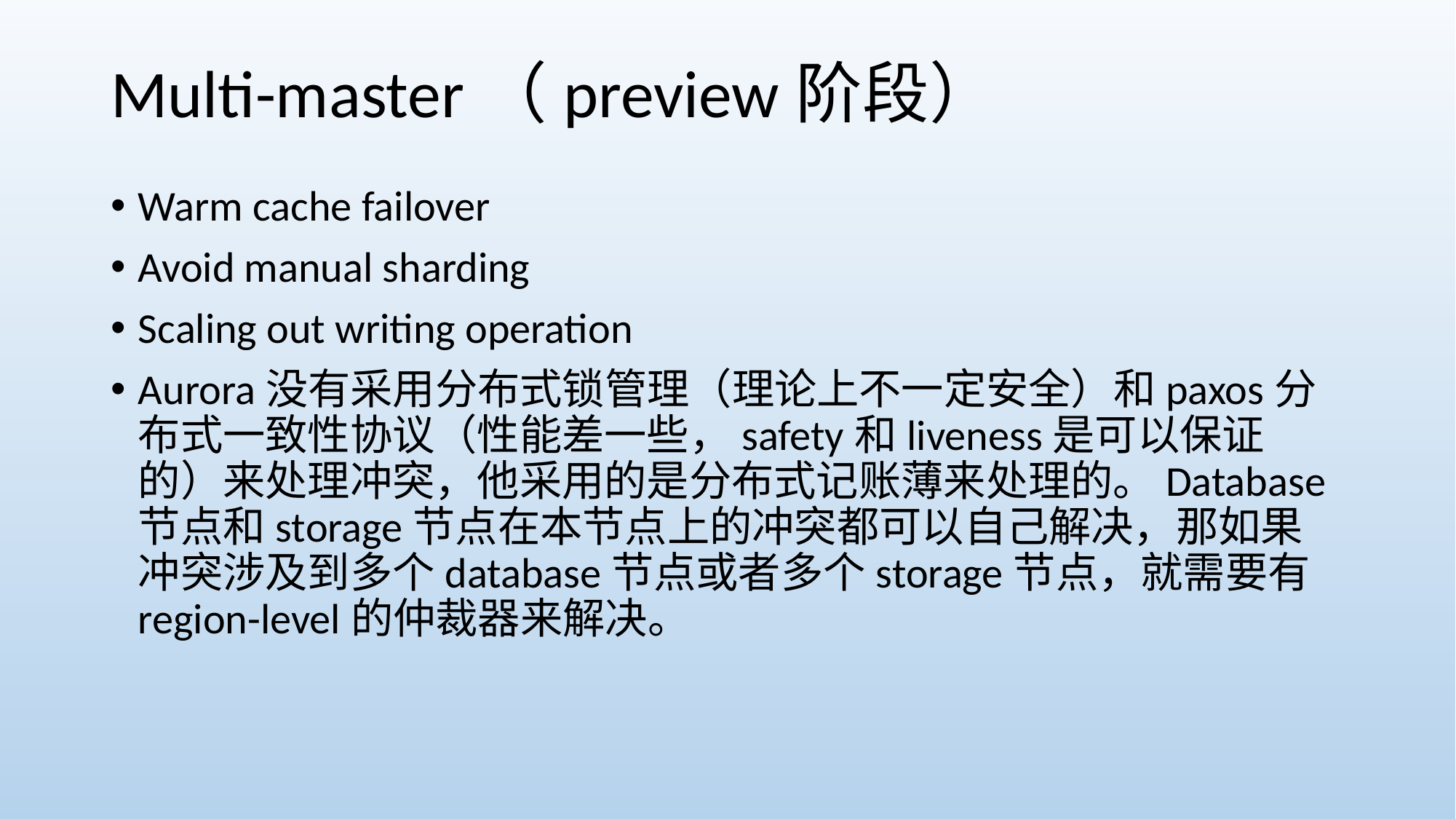

# Multi-master（preview阶段）
Warm cache failover
Avoid manual sharding
Scaling out writing operation
Aurora没有采用分布式锁管理（理论上不一定安全）和paxos分布式一致性协议（性能差一些，safety和liveness是可以保证的）来处理冲突，他采用的是分布式记账薄来处理的。Database节点和storage节点在本节点上的冲突都可以自己解决，那如果冲突涉及到多个database节点或者多个storage节点，就需要有region-level的仲裁器来解决。